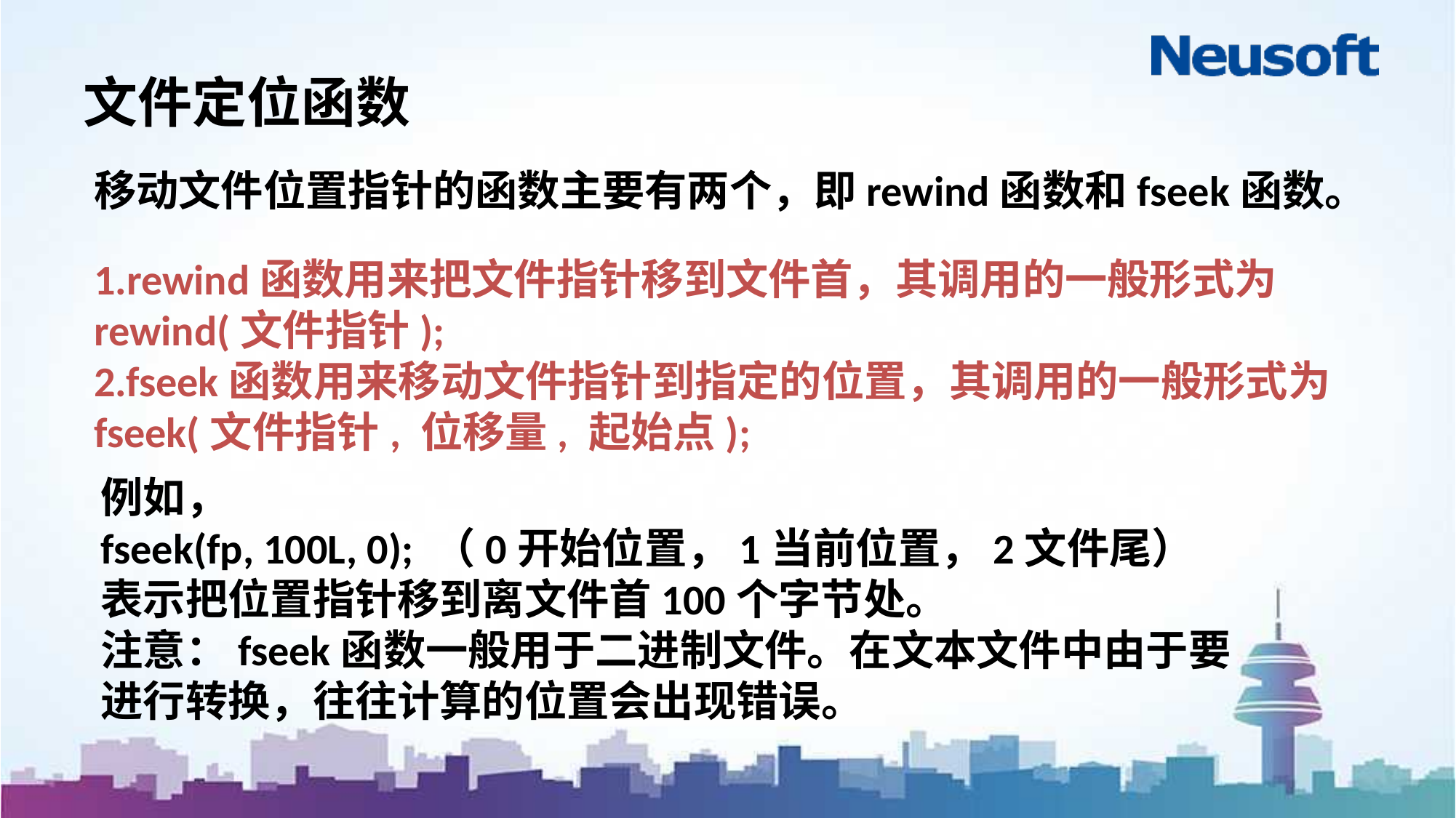

# 文件定位函数
移动文件位置指针的函数主要有两个，即rewind函数和fseek函数。
1.rewind函数用来把文件指针移到文件首，其调用的一般形式为rewind(文件指针);
2.fseek函数用来移动文件指针到指定的位置，其调用的一般形式为fseek(文件指针, 位移量, 起始点);
例如，
fseek(fp, 100L, 0); （0开始位置，1当前位置，2文件尾）
表示把位置指针移到离文件首100个字节处。
注意：fseek函数一般用于二进制文件。在文本文件中由于要进行转换，往往计算的位置会出现错误。